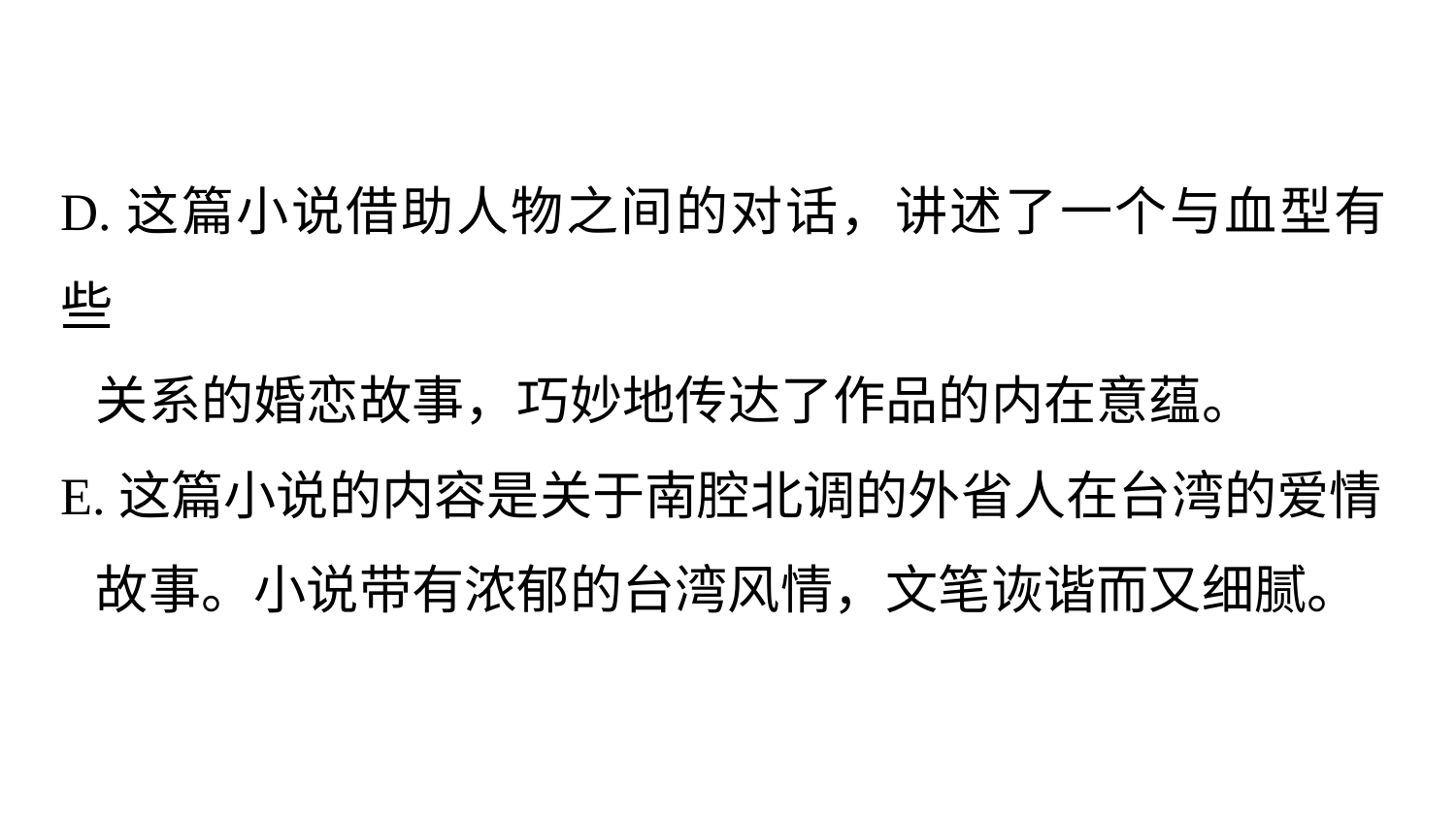

D.这篇小说借助人物之间的对话，讲述了一个与血型有些
   关系的婚恋故事，巧妙地传达了作品的内在意蕴。
E.这篇小说的内容是关于南腔北调的外省人在台湾的爱情
   故事。小说带有浓郁的台湾风情，文笔诙谐而又细腻。